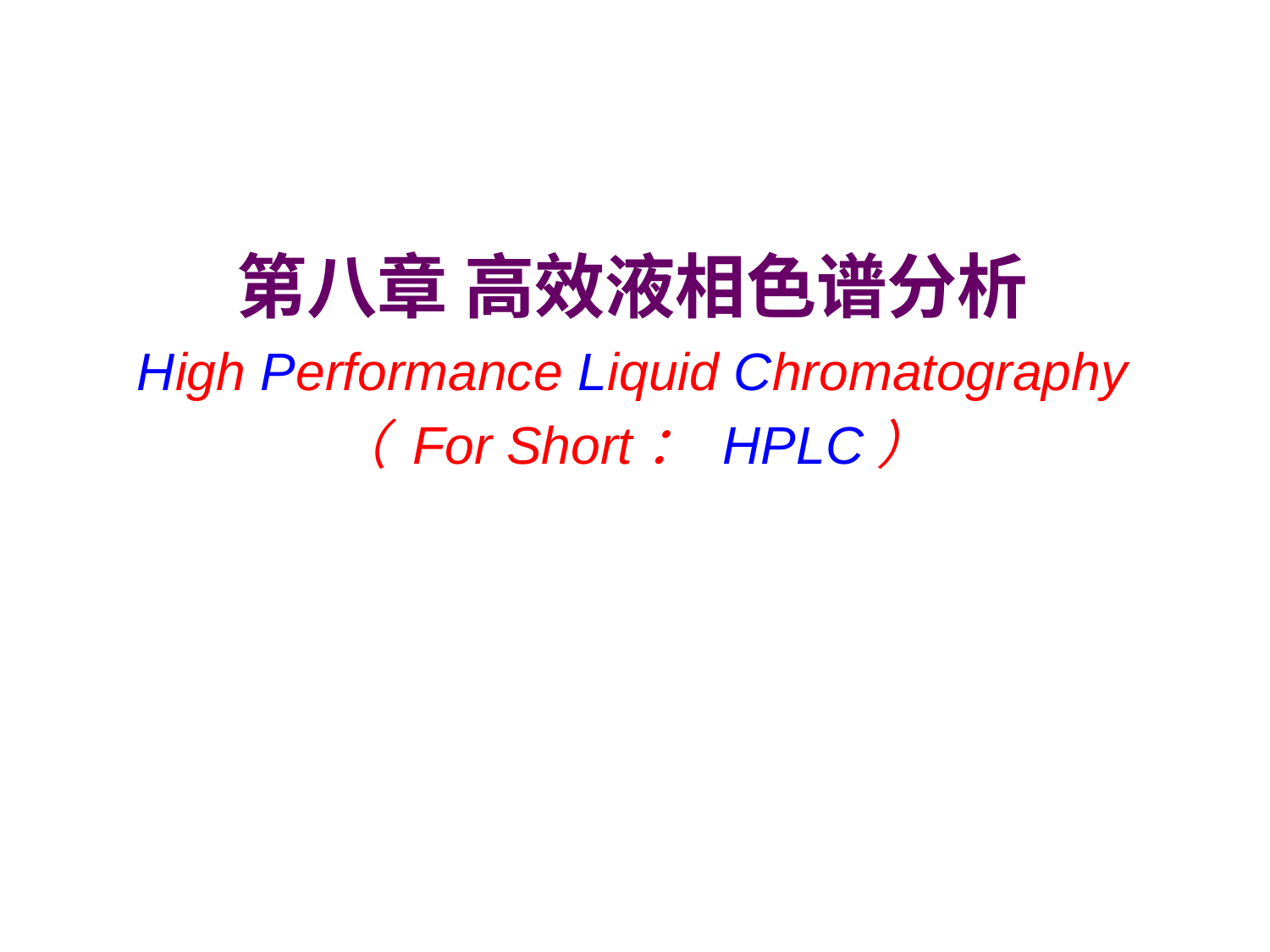

第八章 高效液相色谱分析
High Performance Liquid Chromatography
（ For Short： HPLC）